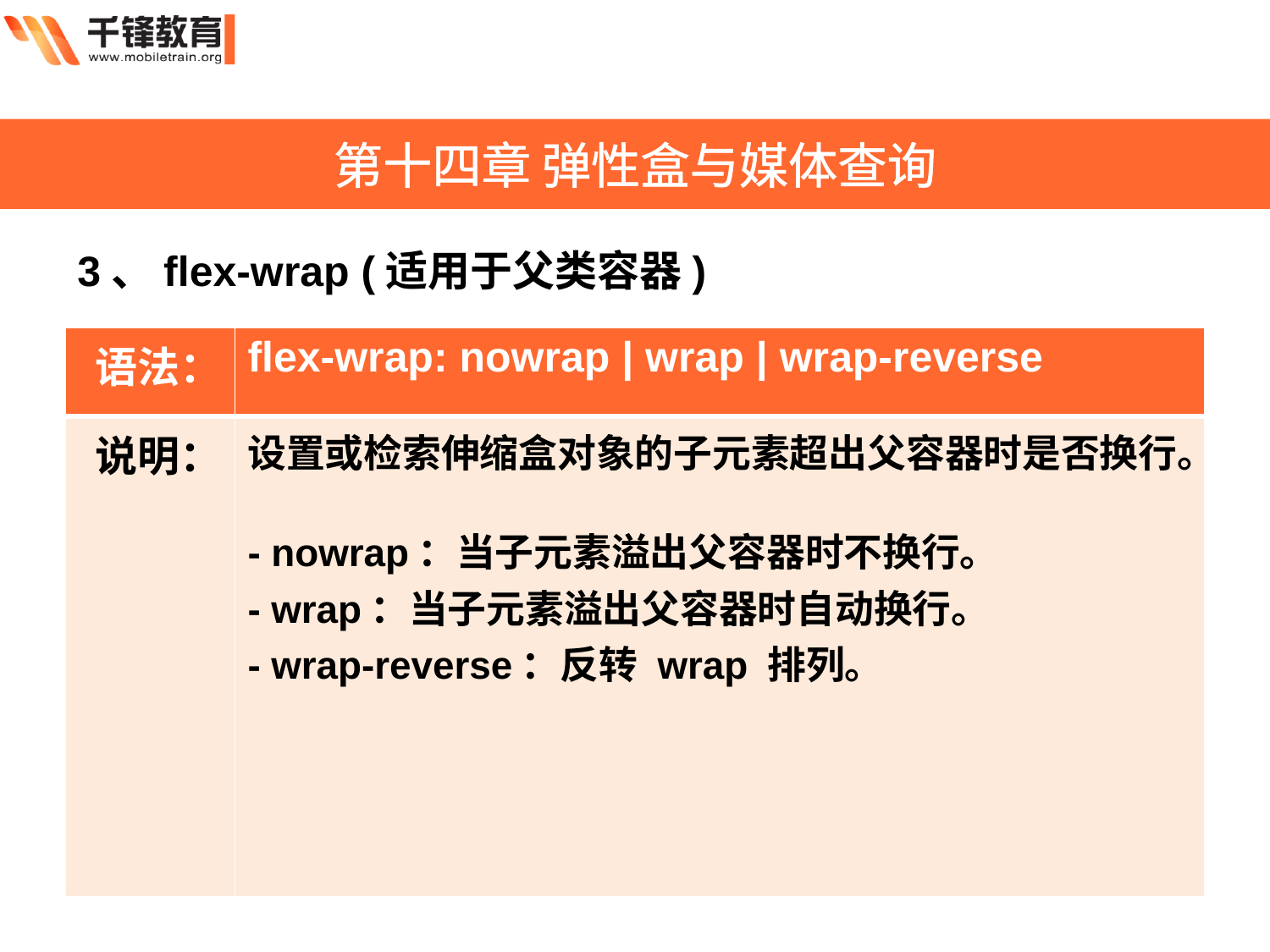

第十四章 弹性盒与媒体查询
3、flex-wrap (适用于父类容器)
| 语法： | flex-wrap: nowrap | wrap | wrap-reverse |
| --- | --- |
| 说明： | 设置或检索伸缩盒对象的子元素超出父容器时是否换行。 - nowrap：当子元素溢出父容器时不换行。 - wrap：当子元素溢出父容器时自动换行。 - wrap-reverse：反转 wrap 排列。 |